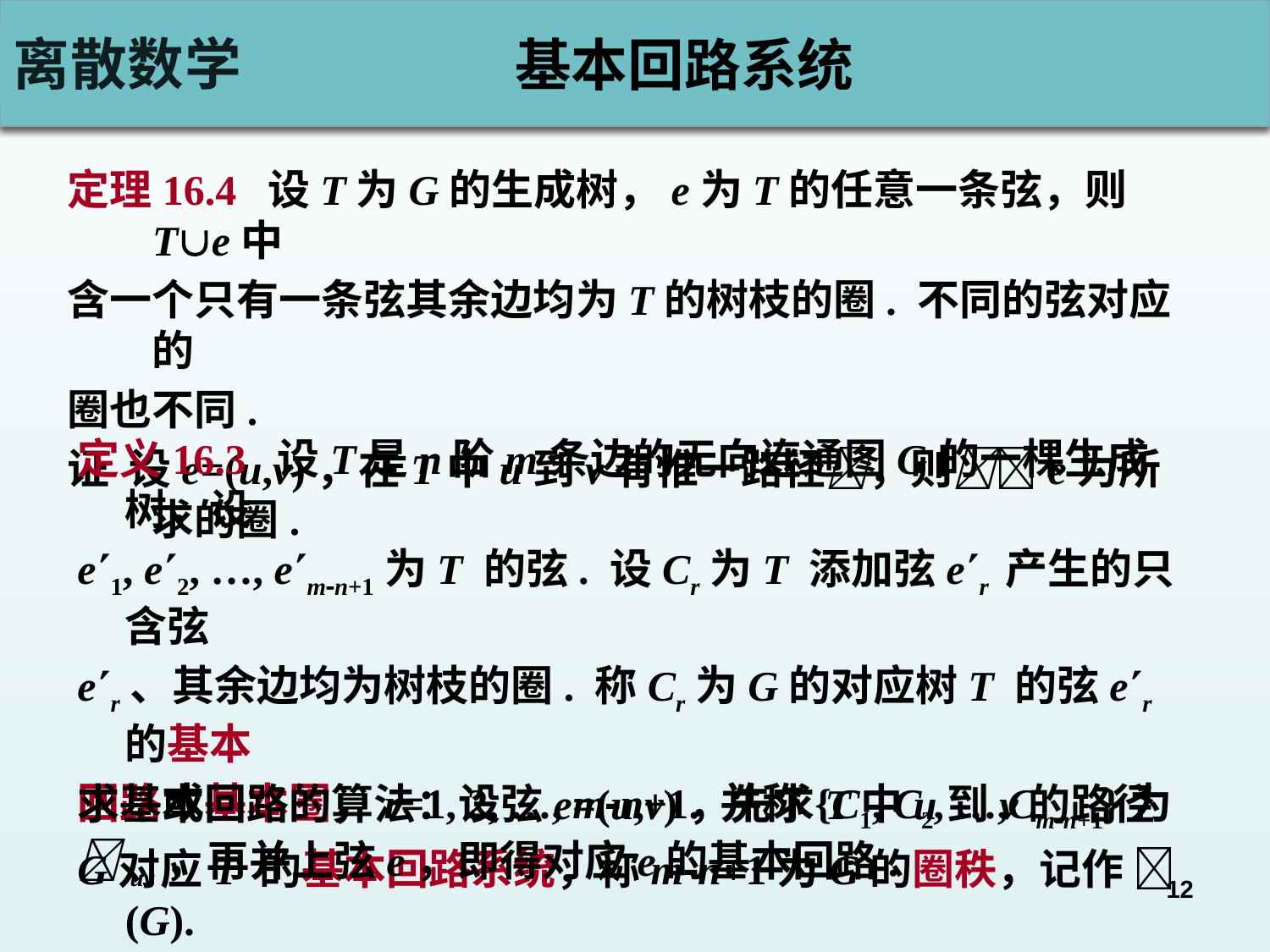

# 基本回路系统
定理16.4  设T为G的生成树，e为T的任意一条弦，则T∪e中
含一个只有一条弦其余边均为T的树枝的圈. 不同的弦对应的
圈也不同.
证  设e=(u,v)，在T中u到v有惟一路径Γ，则Γ∪e为所求的圈.
定义16.3  设T是n阶m条边的无向连通图G的一棵生成树，设
e′1, e′2, …, e′m−n+1为T 的弦. 设Cr为T 添加弦e′r 产生的只含弦
e′r、其余边均为树枝的圈. 称Cr为G的对应树T 的弦e′r的基本
回路或基本圈，r=1, 2, …, m−n+1. 并称{C1, C2, …,Cm−n+1}为
G对应T 的基本回路系统，称m−n+1为G的圈秩，记作 ξ(G).
求基本回路的算法：设弦e=(u,v)，先求T中u到v的路径Γuv，再并上弦e，即得对应e的基本回路.
12